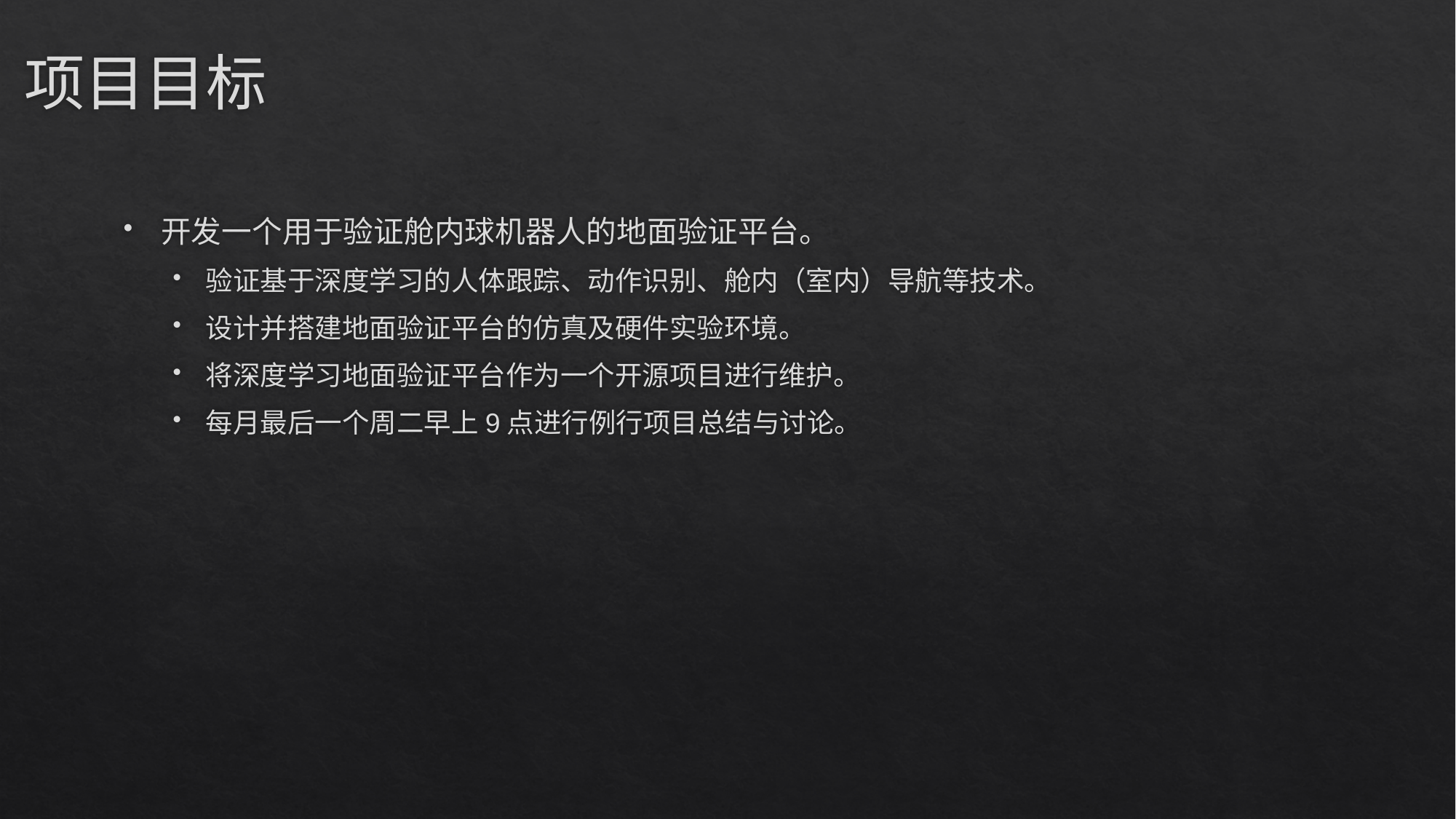

# 项目目标
开发一个用于验证舱内球机器人的地面验证平台。
验证基于深度学习的人体跟踪、动作识别、舱内（室内）导航等技术。
设计并搭建地面验证平台的仿真及硬件实验环境。
将深度学习地面验证平台作为一个开源项目进行维护。
每月最后一个周二早上9点进行例行项目总结与讨论。